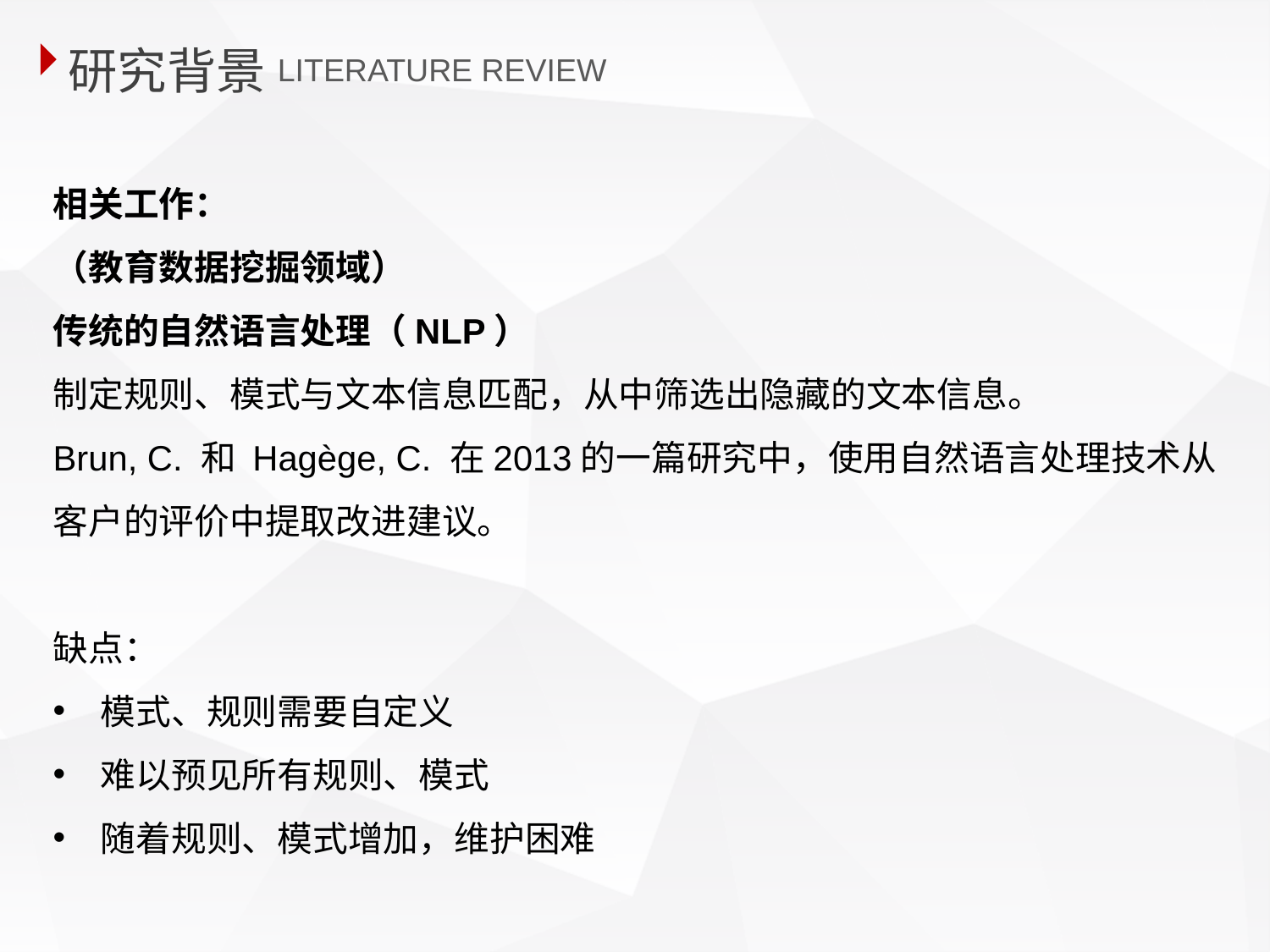

研究背景

  LITERATURE REVIEW
相关工作：
（教育数据挖掘领域）
传统的自然语言处理（NLP）
制定规则、模式与文本信息匹配，从中筛选出隐藏的文本信息。
Brun, C. 和 Hagège, C. 在2013的一篇研究中，使用自然语言处理技术从客户的评价中提取改进建议。

缺点：
模式、规则需要自定义
难以预见所有规则、模式
随着规则、模式增加，维护困难